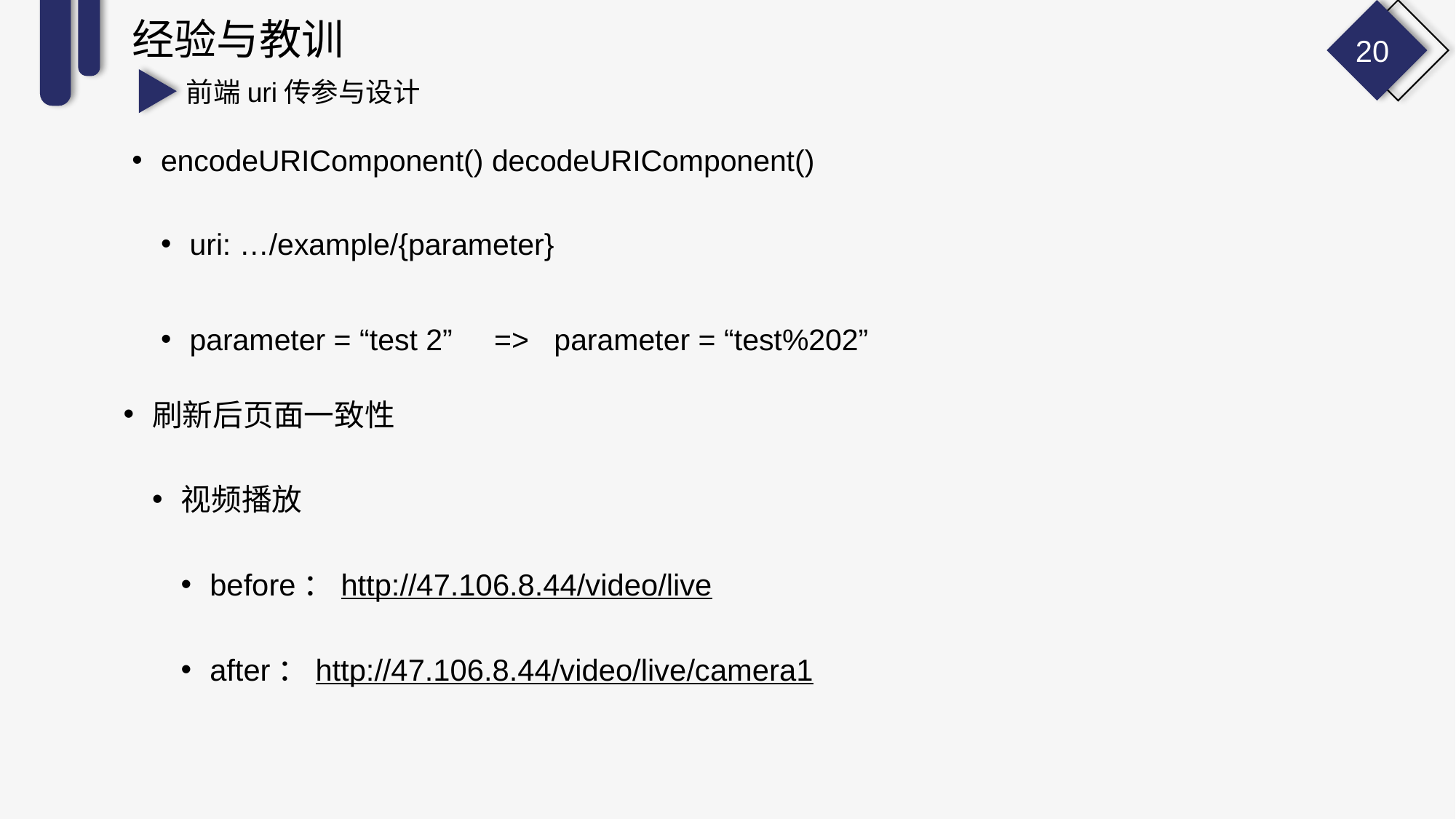

经验与教训

20
前端uri传参与设计

encodeURIComponent() decodeURIComponent()

uri: …/example/{parameter}

parameter = “test 2”     =>   parameter = “test%202”
刷新后页面一致性

视频播放

before：http://47.106.8.44/video/live

after：http://47.106.8.44/video/live/camera1